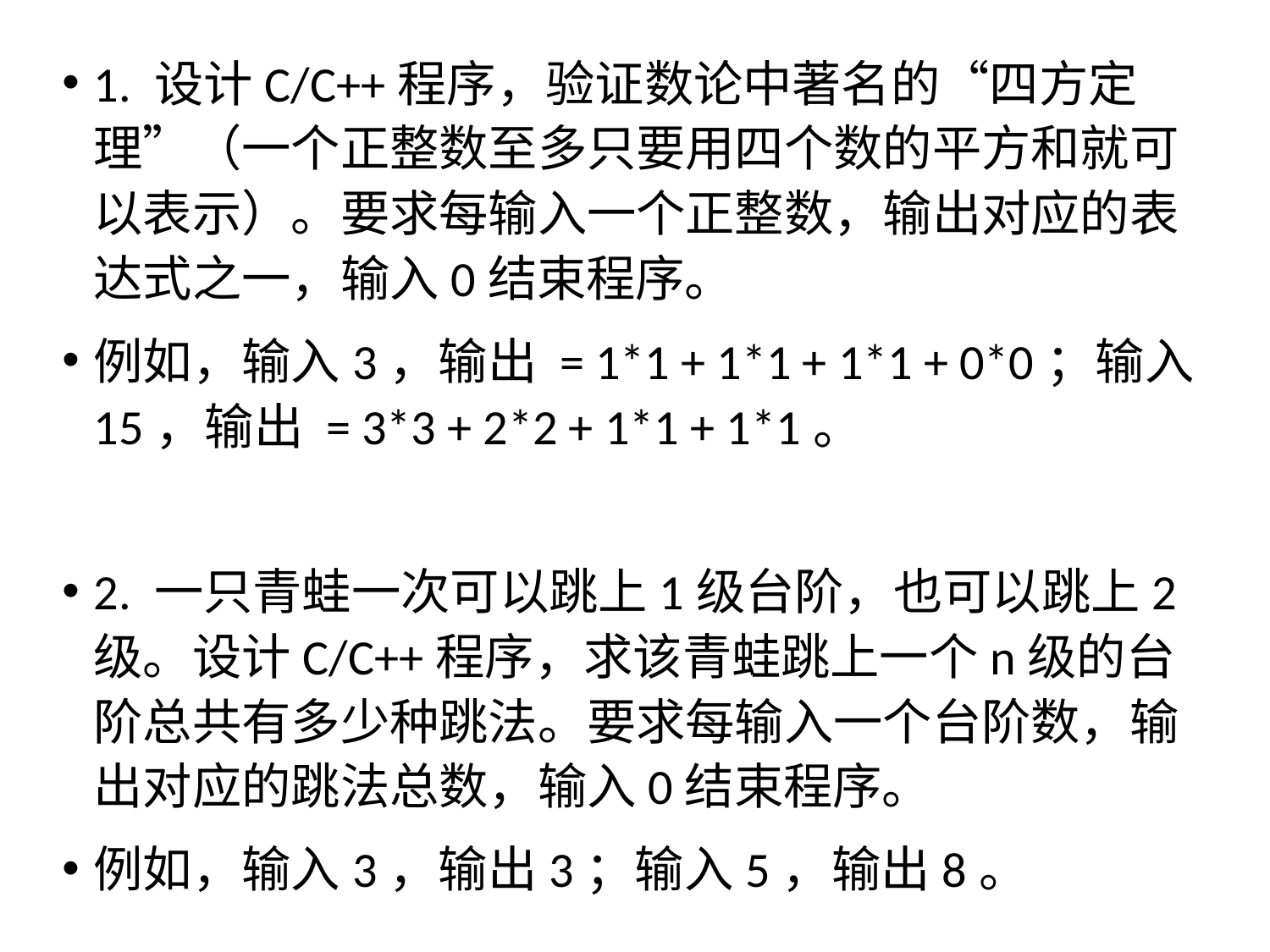

1. 设计C/C++程序，验证数论中著名的“四方定理”（一个正整数至多只要用四个数的平方和就可以表示）。要求每输入一个正整数，输出对应的表达式之一，输入0结束程序。
例如，输入3，输出 = 1*1 + 1*1 + 1*1 + 0*0；输入15，输出 = 3*3 + 2*2 + 1*1 + 1*1。

2. ⼀只⻘蛙⼀次可以跳上1级台阶，也可以跳上2级。设计C/C++程序，求该⻘蛙跳上⼀个n级的台阶总共有多少种跳法。要求每输入一个台阶数，输出对应的跳法总数，输入0结束程序。
例如，输入3，输出3；输入5，输出8。